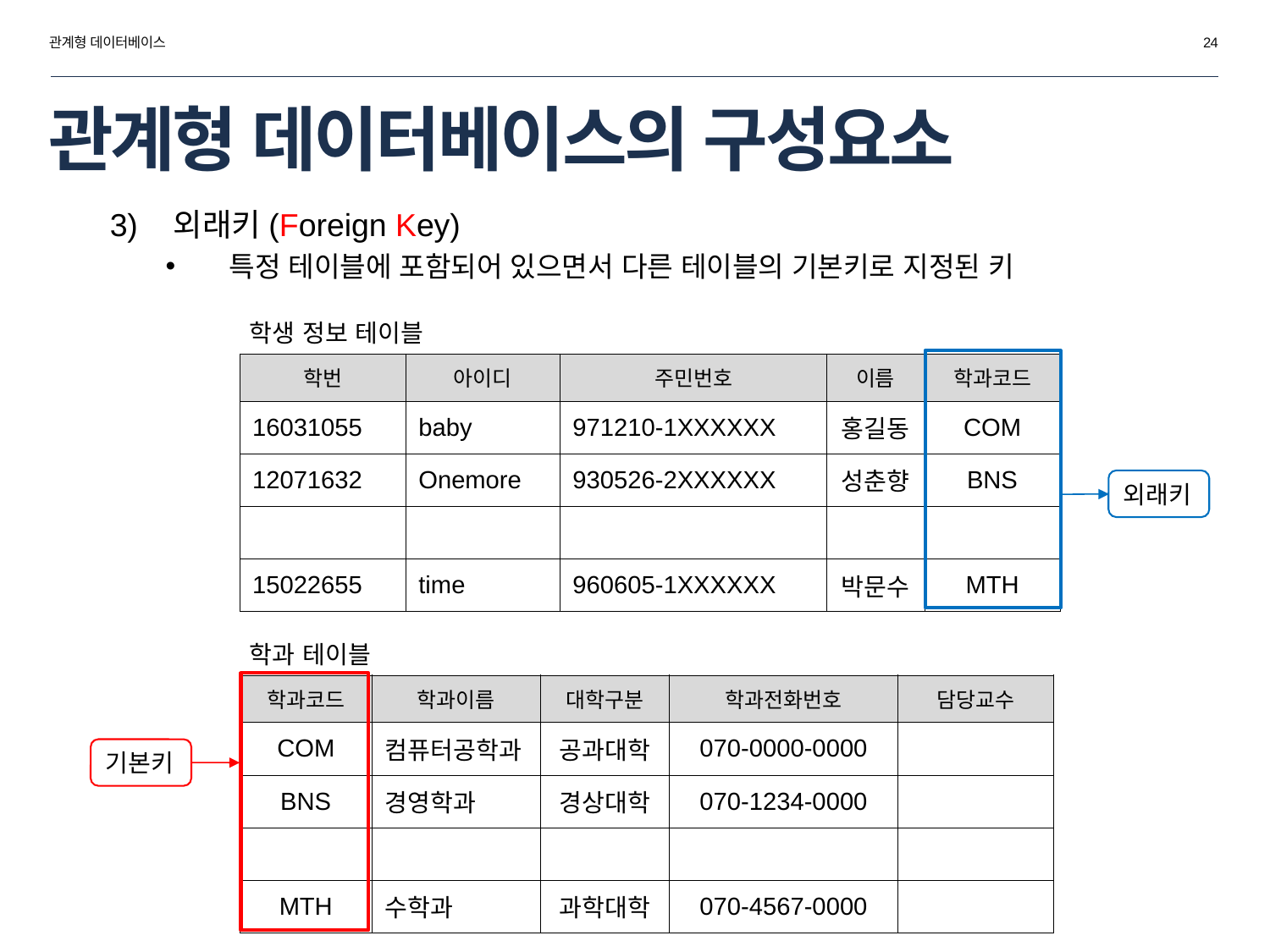

관계형 데이터베이스
24
# 관계형 데이터베이스의 구성요소
외래키(Foreign Key)
특정 테이블에 포함되어 있으면서 다른 테이블의 기본키로 지정된 키

학생 정보 테이블

| 학번 | 아이디 | 주민번호 | 이름 | 학과코드 |
| --- | --- | --- | --- | --- |
| 16031055 | baby | 971210-1XXXXXX | 홍길동 | COM |
| 12071632 | Onemore | 930526-2XXXXXX | 성춘향 | BNS |
|  |  |  |  |  |
| 15022655 | time | 960605-1XXXXXX | 박문수 | MTH |
외래키
학과 테이블

| 학과코드 | 학과이름 | 대학구분 | 학과전화번호 | 담당교수 |
| --- | --- | --- | --- | --- |
| COM | 컴퓨터공학과 | 공과대학 | 070-0000-0000 |  |
| BNS | 경영학과 | 경상대학 | 070-1234-0000 |  |
|  |  |  |  |  |
| MTH | 수학과 | 과학대학 | 070-4567-0000 |  |
기본키